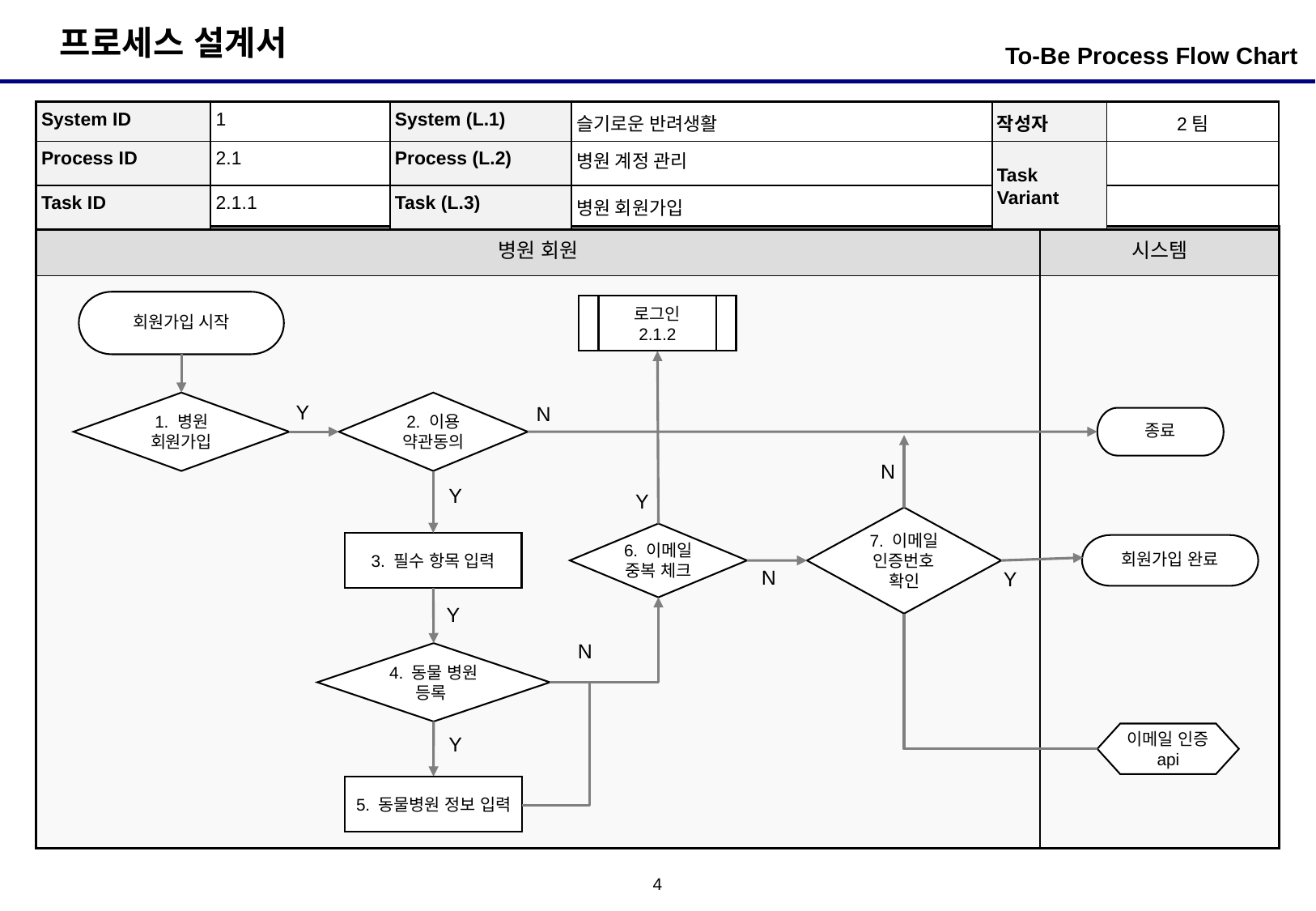

To-Be Process Flow Chart
| System ID | 1 | System (L.1) | 슬기로운 반려생활 | 작성자 | 2팀 |
| --- | --- | --- | --- | --- | --- |
| Process ID | 2.1 | Process (L.2) | 병원 계정 관리 | Task Variant |  |
| Task ID | 2.1.1 | Task (L.3) | 병원 회원가입 |  |  |
| 병원 회원 | 시스템 |
| --- | --- |
|  |  |
회원가입 시작
로그인
2.1.2
1. 병원 회원가입
2. 이용 약관동의
Y
N
종료
N
Y
Y
7. 이메일
인증번호 확인
6. 이메일
중복 체크
3. 필수 항목 입력
회원가입 완료
N
Y
Y
N
4. 동물 병원 등록
이메일 인증 api
Y
5. 동물병원 정보 입력